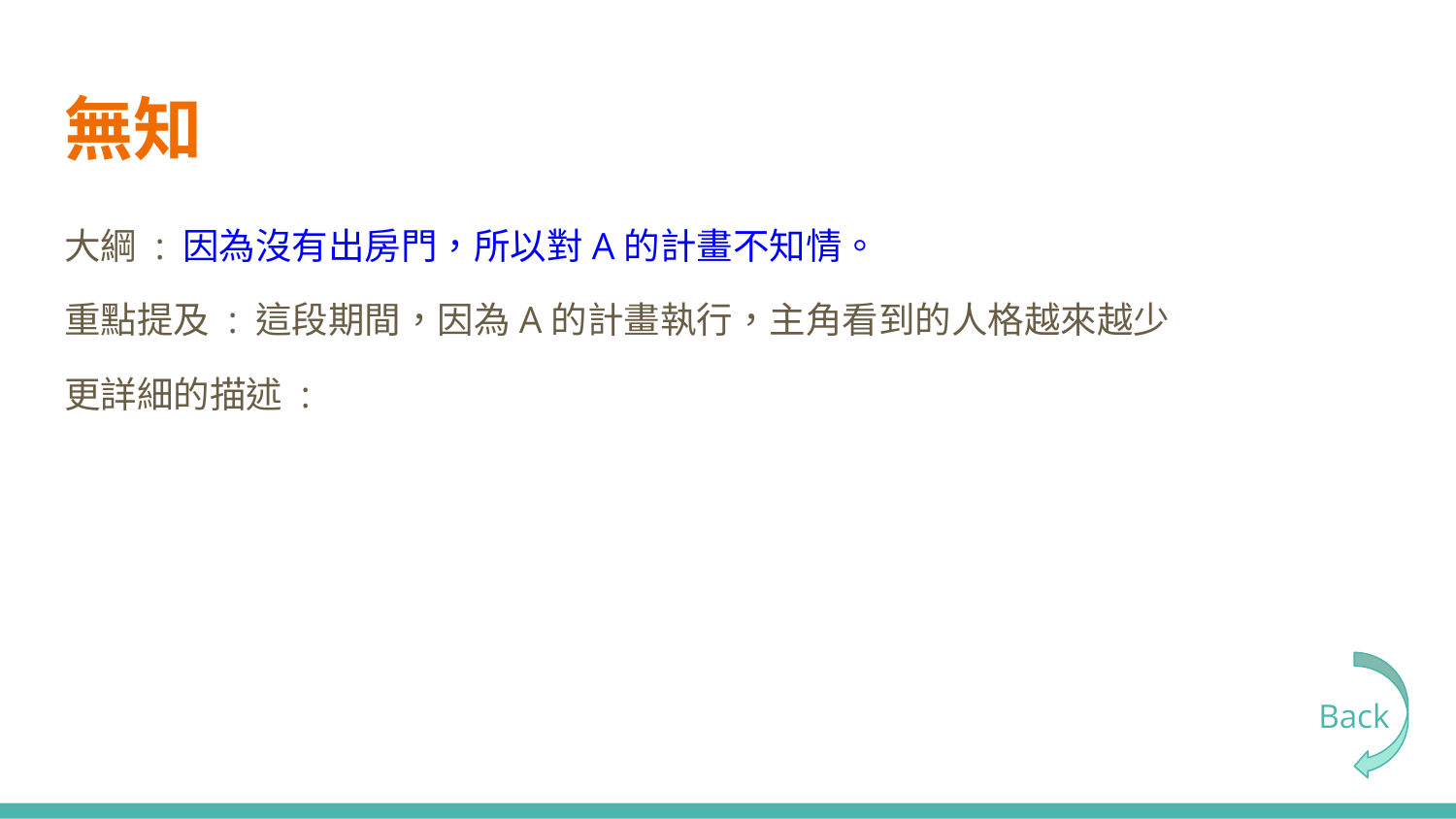

# 無知
大綱 : 因為沒有出房門，所以對A的計畫不知情。
重點提及 : 這段期間，因為A的計畫執行，主角看到的人格越來越少
更詳細的描述 :

Back